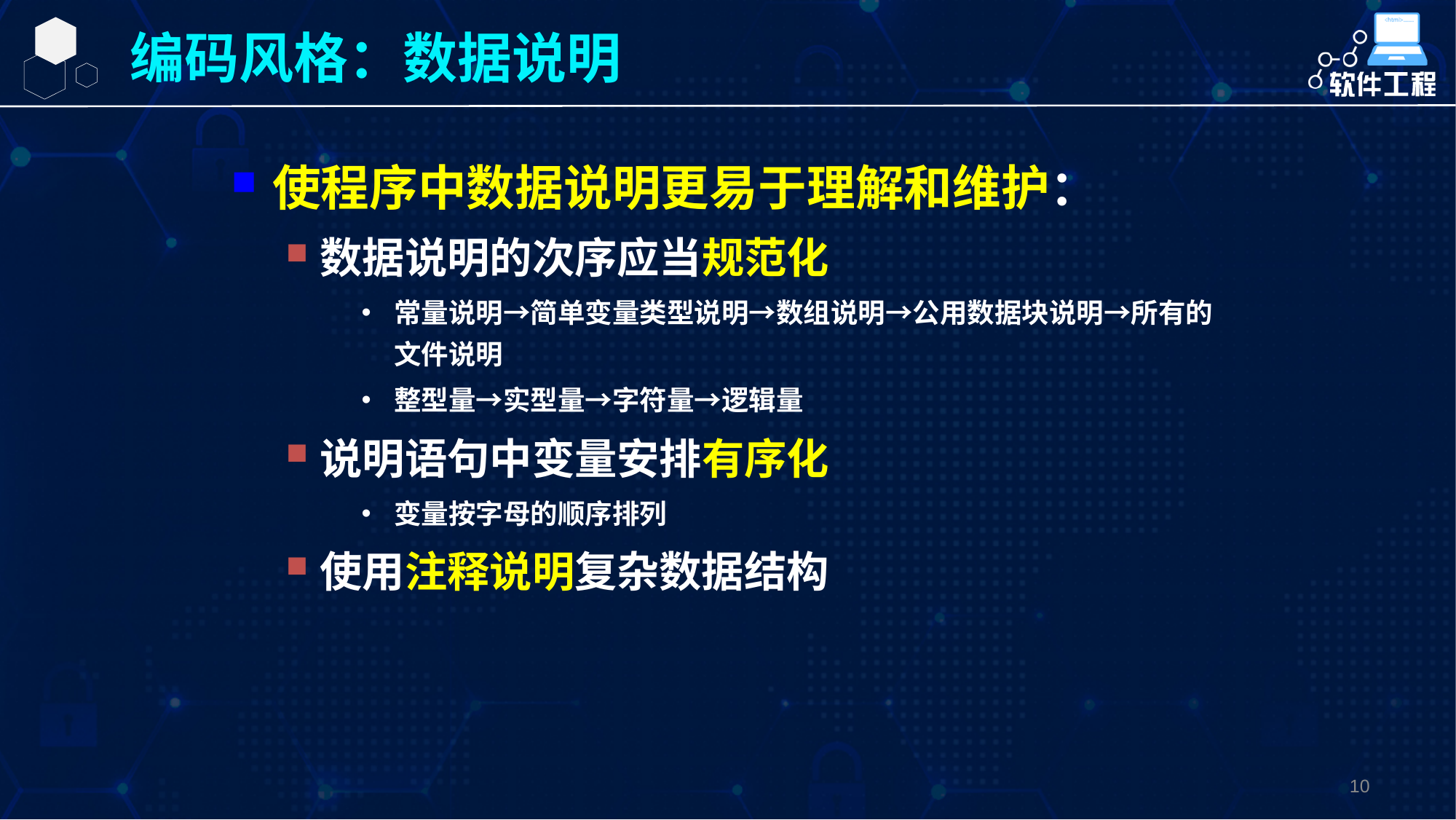

编码风格：数据说明
使程序中数据说明更易于理解和维护：
数据说明的次序应当规范化
常量说明→简单变量类型说明→数组说明→公用数据块说明→所有的文件说明
整型量→实型量→字符量→逻辑量
说明语句中变量安排有序化
变量按字母的顺序排列
使用注释说明复杂数据结构
10